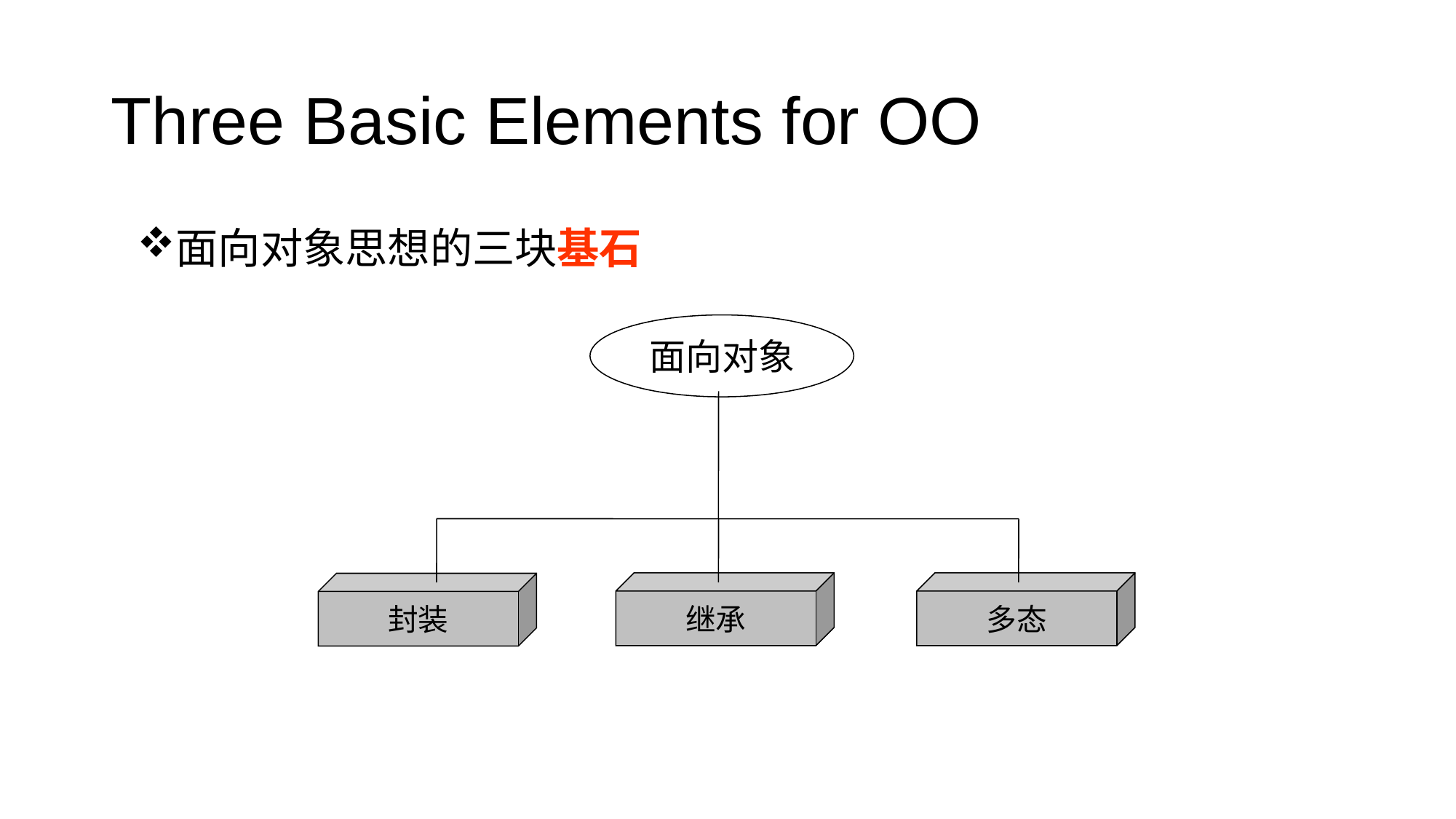

# Three Basic Elements for OO
面向对象思想的三块基石

面向对象

继承
多态
封装